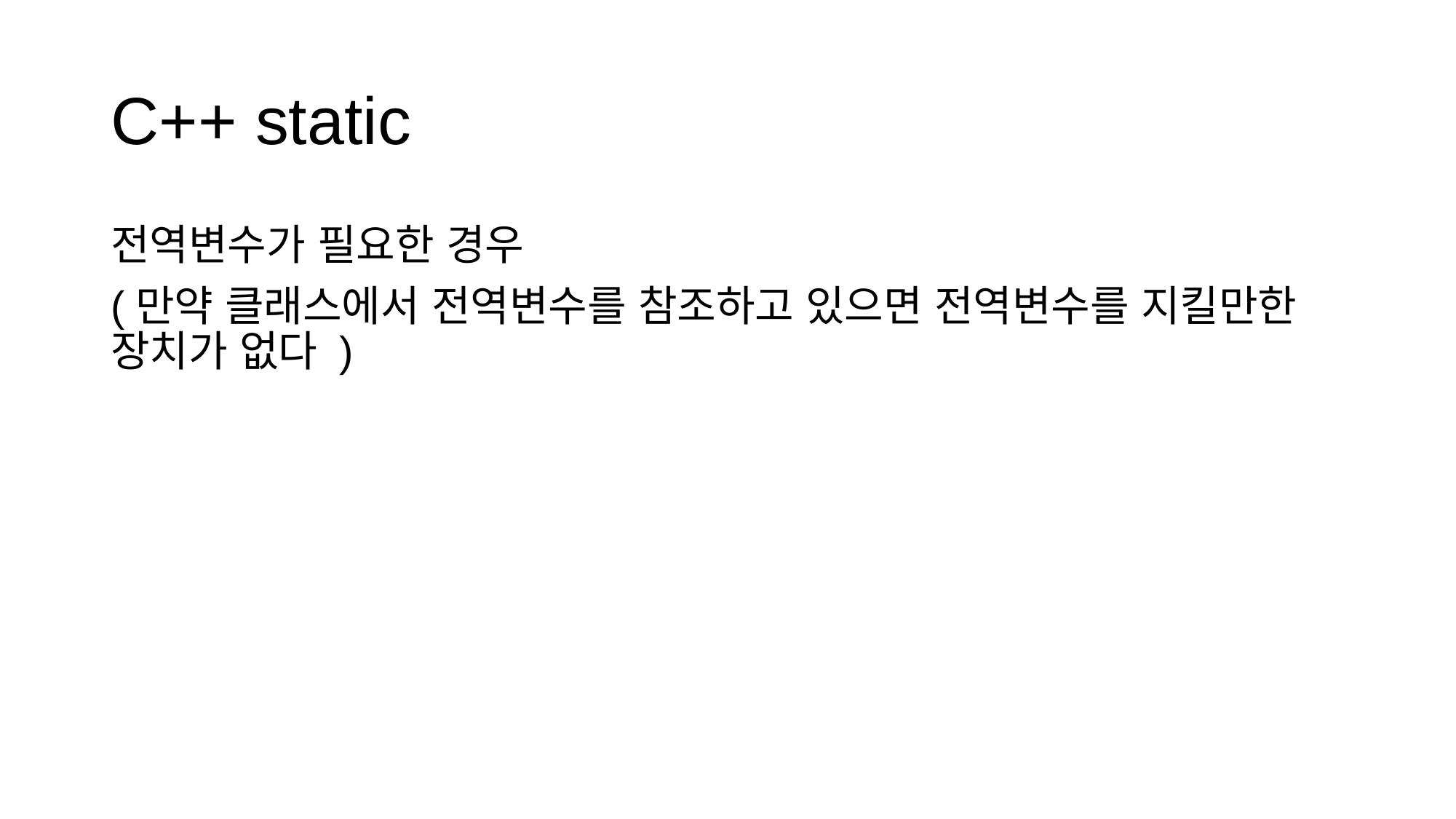

# C++ static
전역변수가 필요한 경우
(만약 클래스에서 전역변수를 참조하고 있으면 전역변수를 지킬만한 장치가 없다 )